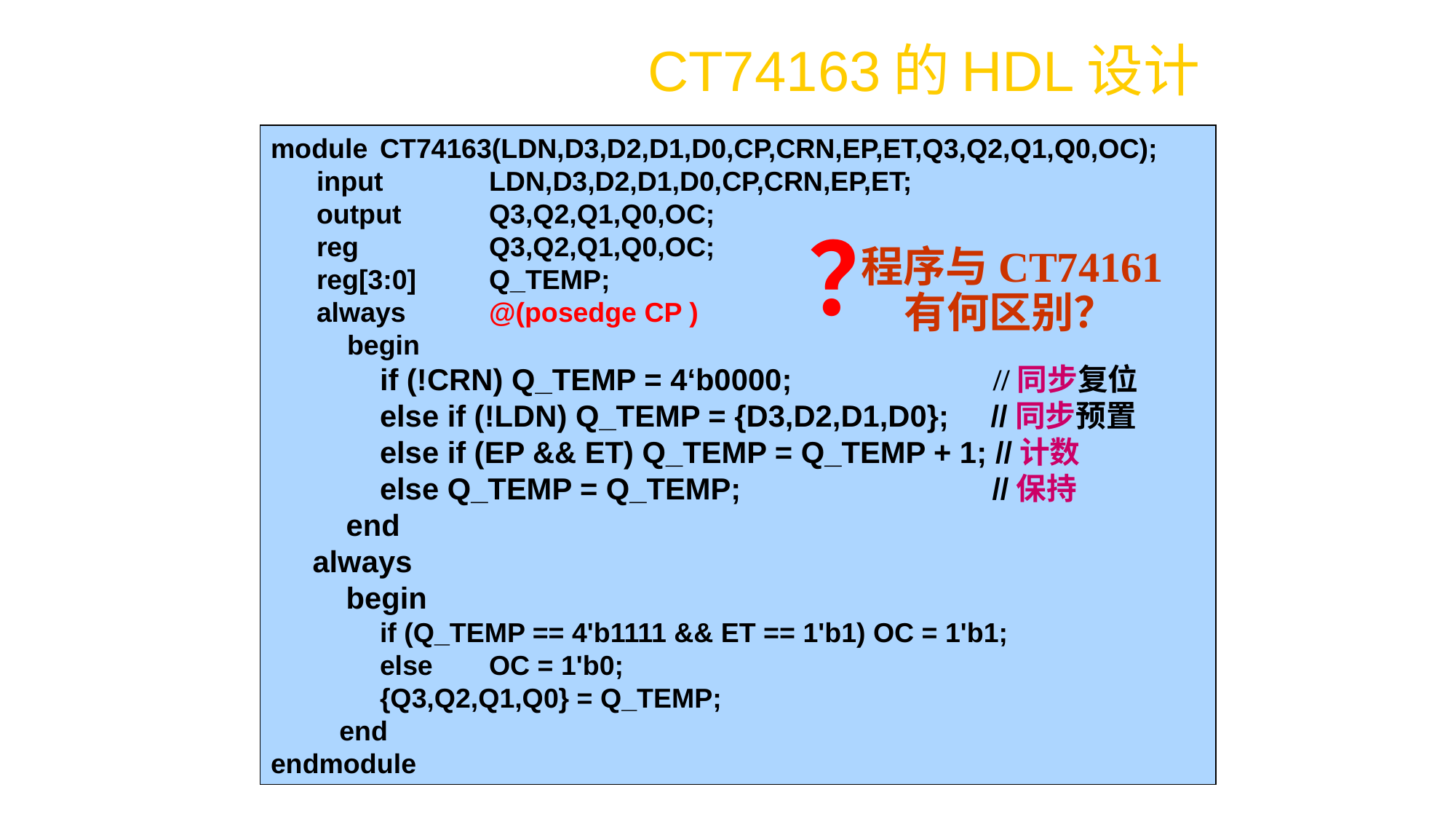

CT74163的HDL设计
module	CT74163(LDN,D3,D2,D1,D0,CP,CRN,EP,ET,Q3,Q2,Q1,Q0,OC);
      input	LDN,D3,D2,D1,D0,CP,CRN,EP,ET;
      output	Q3,Q2,Q1,Q0,OC;
      reg		Q3,Q2,Q1,Q0,OC;
      reg[3:0]    	Q_TEMP;
      always	@(posedge CP )
          begin
	if (!CRN) Q_TEMP = 4‘b0000;                        //同步复位
	else if (!LDN) Q_TEMP = {D3,D2,D1,D0};     //同步预置
	else if (EP && ET) Q_TEMP = Q_TEMP + 1; //计数
	else Q_TEMP = Q_TEMP;                              //保持
         end
     always
         begin
	if (Q_TEMP == 4'b1111 && ET == 1'b1) OC = 1'b1;
	else 	OC = 1'b0;
	{Q3,Q2,Q1,Q0} = Q_TEMP;
         end
endmodule
？
程序与CT74161有何区别？